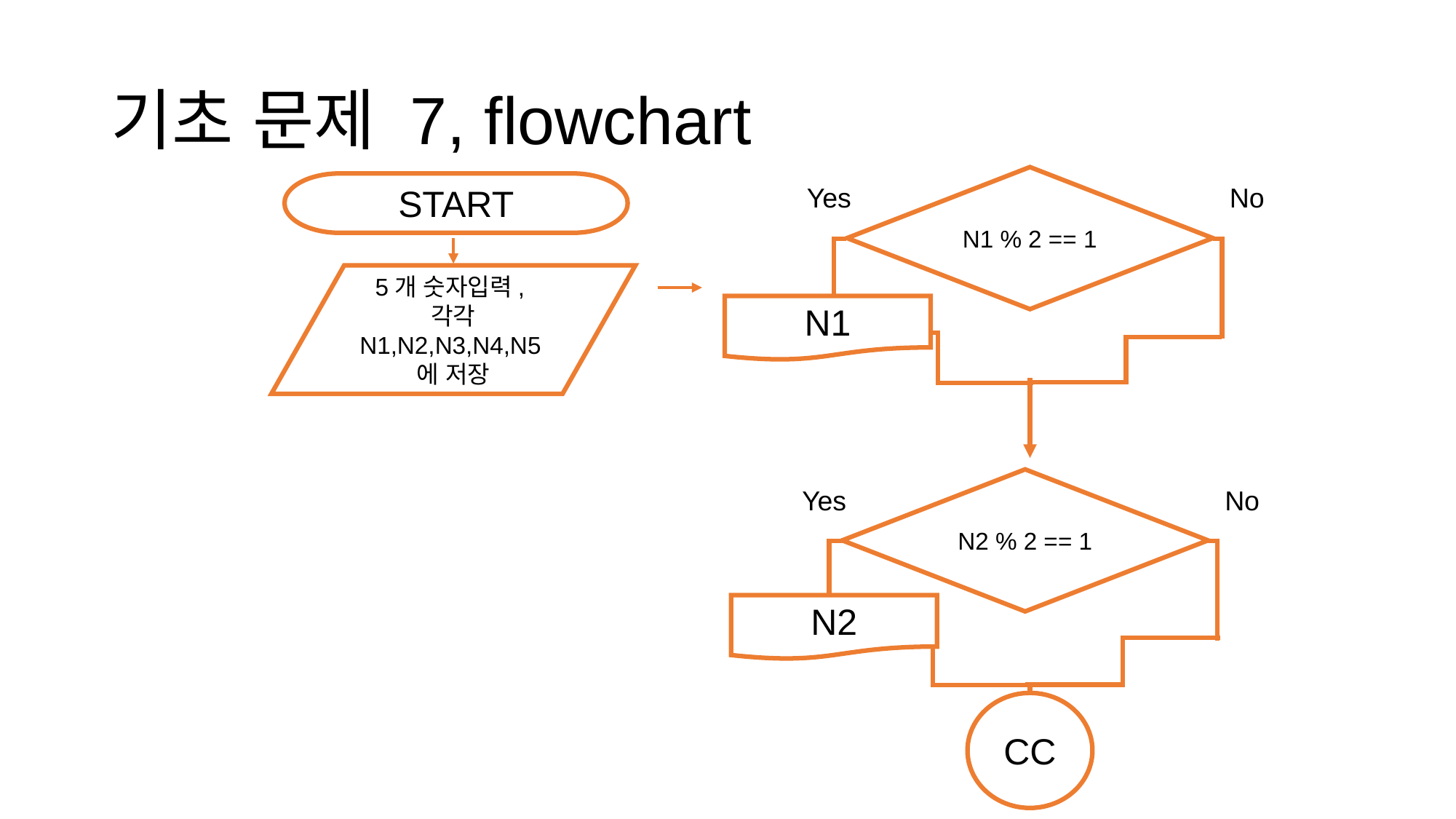

# 기초 문제 7, flowchart
N1 % 2 == 1
START
5개 숫자입력,
각각 N1,N2,N3,N4,N5에 저장
Yes
No
N1
N2 % 2 == 1
Yes
No
N2
CC